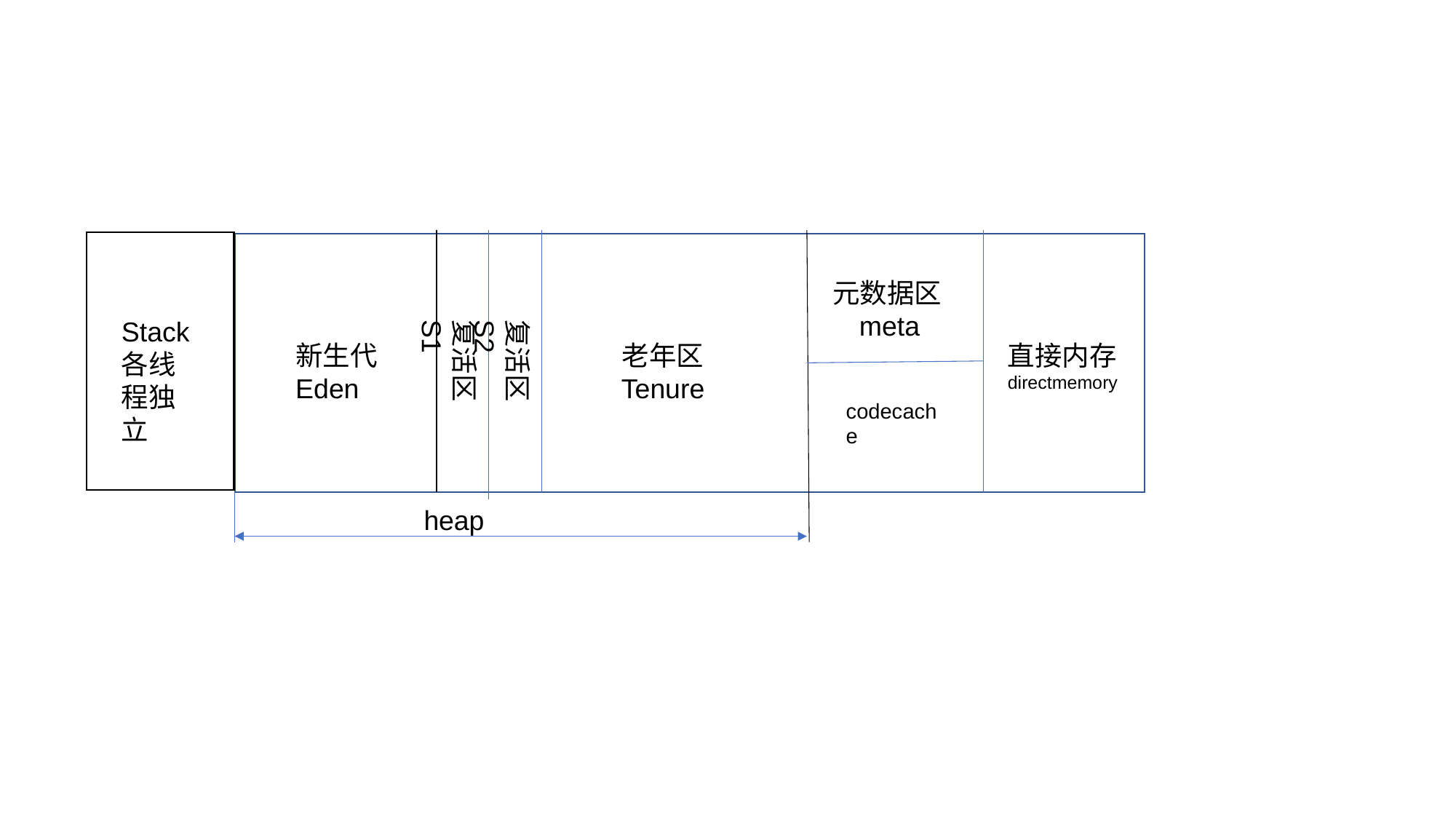

元数据区
meta
Stack
各线程独立
复活区S2
复活区S1
新生代Eden
老年区
Tenure
直接内存
directmemory
codecache
heap